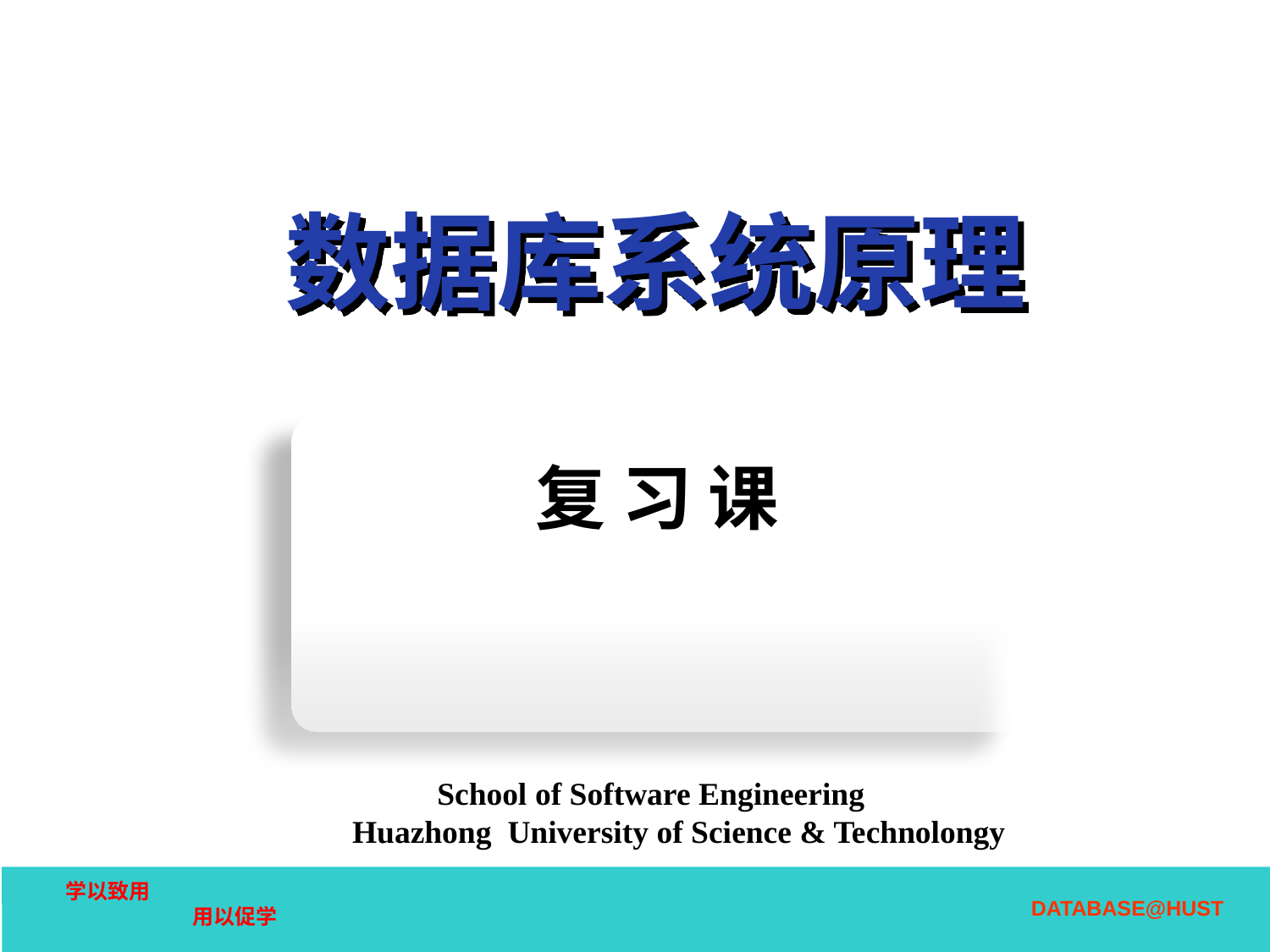

# 数据库系统原理
复 习 课
School of Software Engineering
Huazhong  University of Science & Technolongy